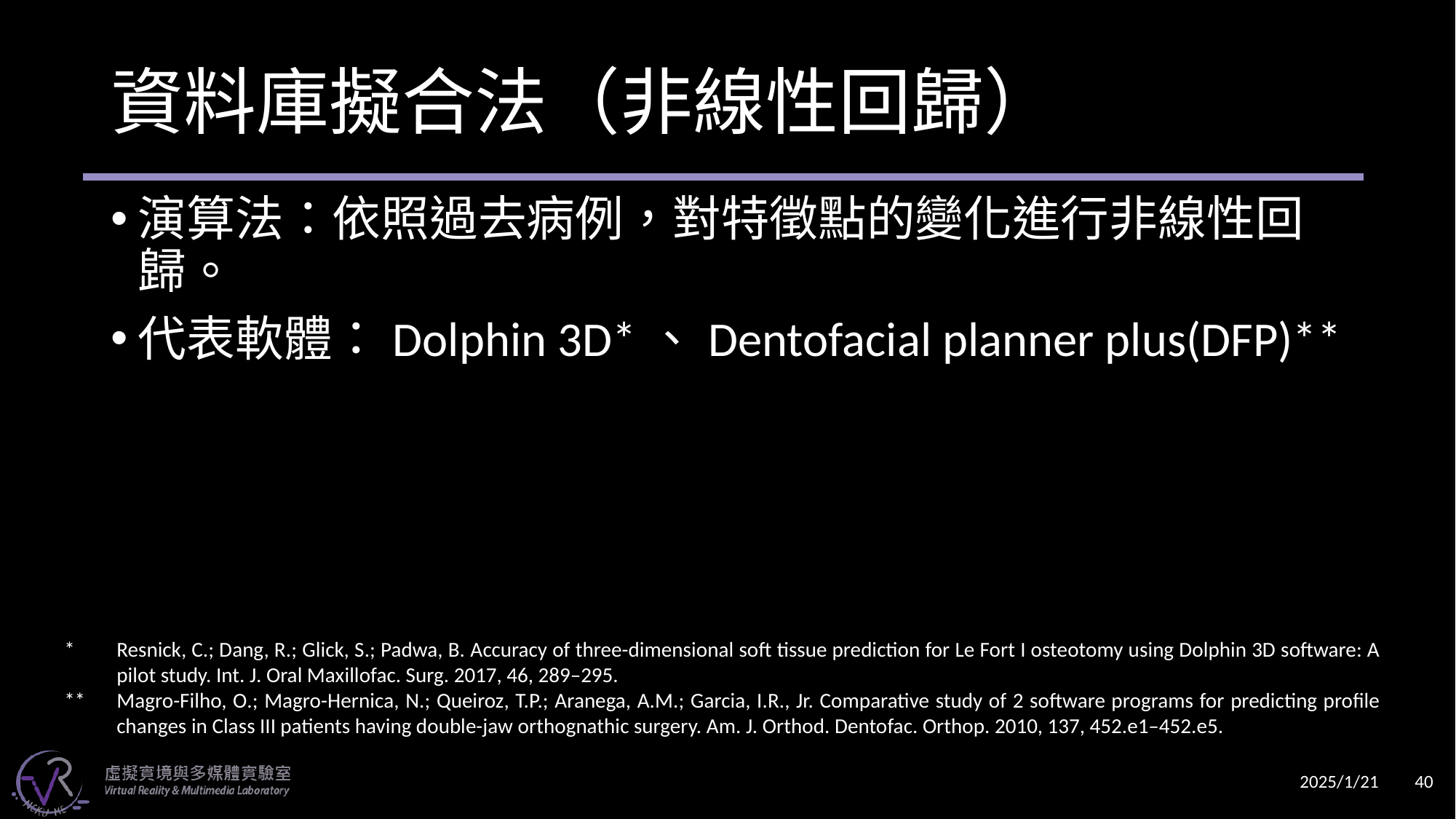

# 資料庫擬合法（非線性回歸）
演算法：依照過去病例，對特徵點的變化進行非線性回歸。
代表軟體：Dolphin 3D*、Dentofacial planner plus(DFP)**
*	Resnick, C.; Dang, R.; Glick, S.; Padwa, B. Accuracy of three-dimensional soft tissue prediction for Le Fort I osteotomy using Dolphin 3D software: A pilot study. Int. J. Oral Maxillofac. Surg. 2017, 46, 289–295.
**	Magro-Filho, O.; Magro-Hernica, N.; Queiroz, T.P.; Aranega, A.M.; Garcia, I.R., Jr. Comparative study of 2 software programs for predicting profile changes in Class III patients having double-jaw orthognathic surgery. Am. J. Orthod. Dentofac. Orthop. 2010, 137, 452.e1–452.e5.
2025/1/21
40